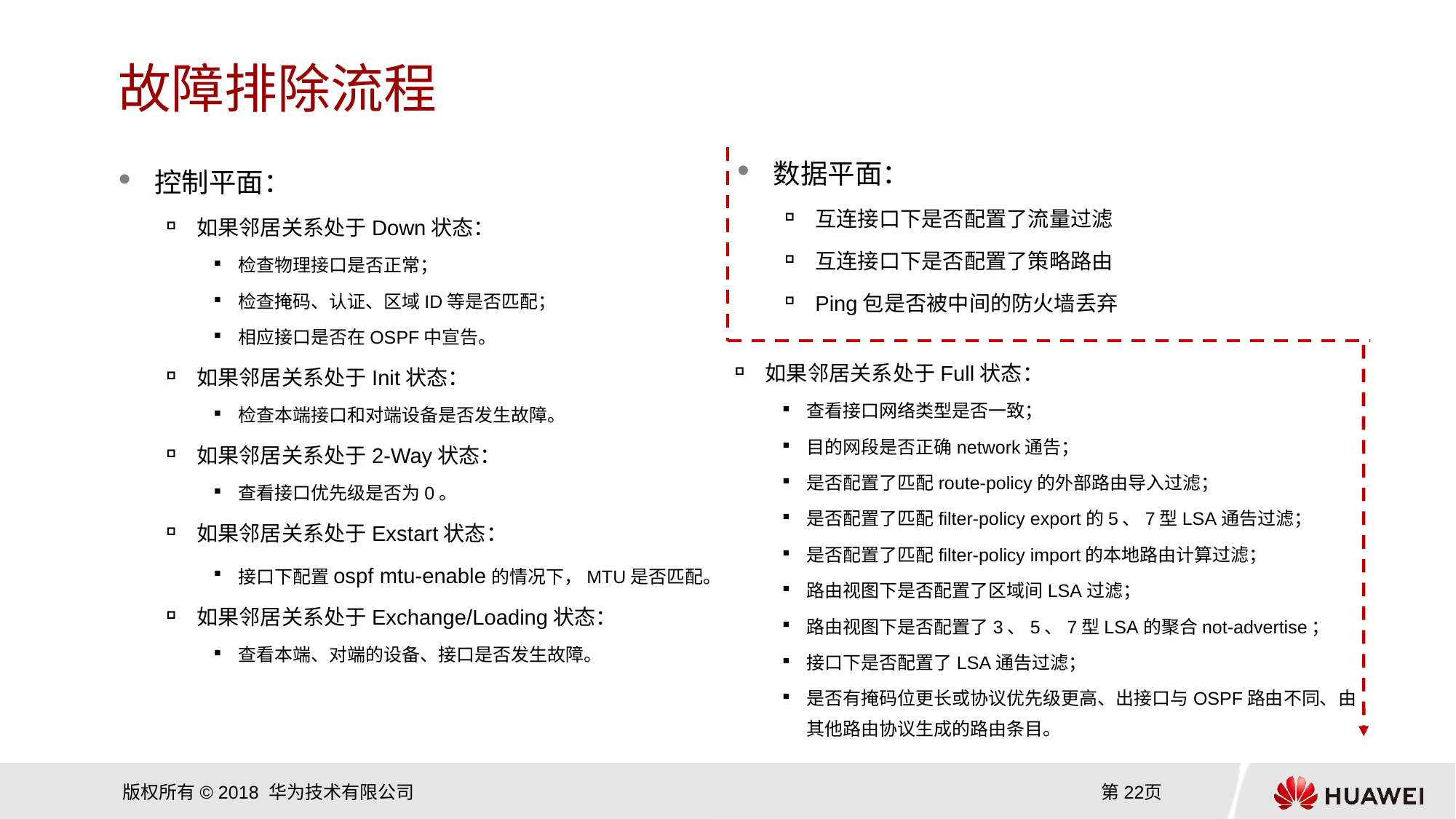

# 故障排除流程
数据平面：
互连接口下是否配置了流量过滤
互连接口下是否配置了策略路由
Ping包是否被中间的防火墙丢弃
控制平面：
如果邻居关系处于Down状态：
检查物理接口是否正常；
检查掩码、认证、区域ID等是否匹配；
相应接口是否在OSPF中宣告。
如果邻居关系处于Init状态：
检查本端接口和对端设备是否发生故障。
如果邻居关系处于2-Way状态：
查看接口优先级是否为0。
如果邻居关系处于Exstart状态：
接口下配置ospf mtu-enable的情况下，MTU是否匹配。
如果邻居关系处于Exchange/Loading状态：
查看本端、对端的设备、接口是否发生故障。
如果邻居关系处于Full状态：
查看接口网络类型是否一致；
目的网段是否正确network通告；
是否配置了匹配route-policy的外部路由导入过滤；
是否配置了匹配filter-policy export的5、7型LSA通告过滤；
是否配置了匹配filter-policy import的本地路由计算过滤；
路由视图下是否配置了区域间LSA过滤；
路由视图下是否配置了3、5、7型LSA的聚合not-advertise；
接口下是否配置了LSA通告过滤；
是否有掩码位更长或协议优先级更高、出接口与OSPF路由不同、由其他路由协议生成的路由条目。